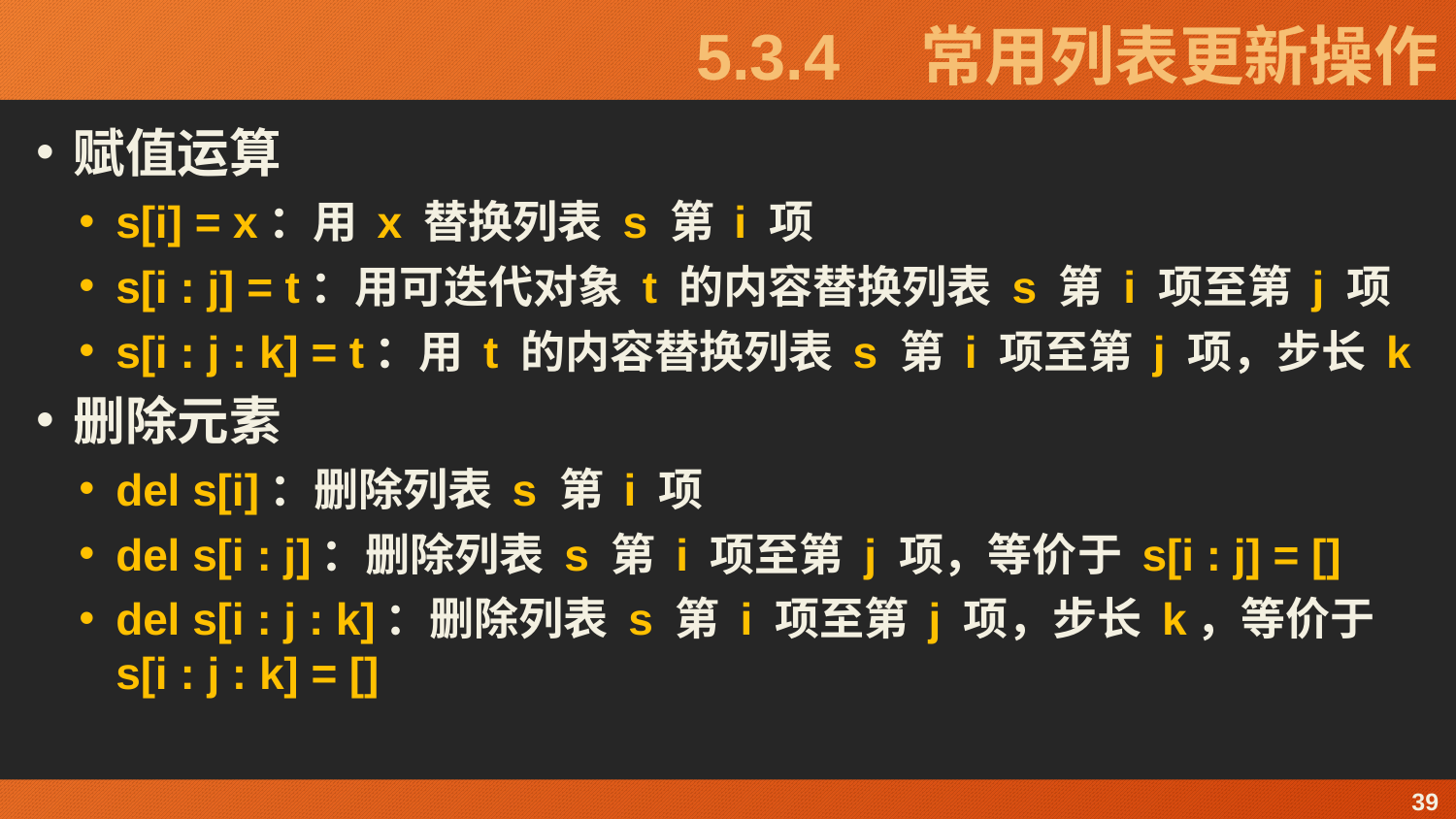

# 5.3.4　常用列表更新操作
赋值运算
s[i] = x：用 x 替换列表 s 第 i 项
s[i : j] = t：用可迭代对象 t 的内容替换列表 s 第 i 项至第 j 项
s[i : j : k] = t：用 t 的内容替换列表 s 第 i 项至第 j 项，步长 k
删除元素
del s[i]：删除列表 s 第 i 项
del s[i : j]：删除列表 s 第 i 项至第 j 项，等价于 s[i : j] = []
del s[i : j : k]：删除列表 s 第 i 项至第 j 项，步长 k，等价于 s[i : j : k] = []
39